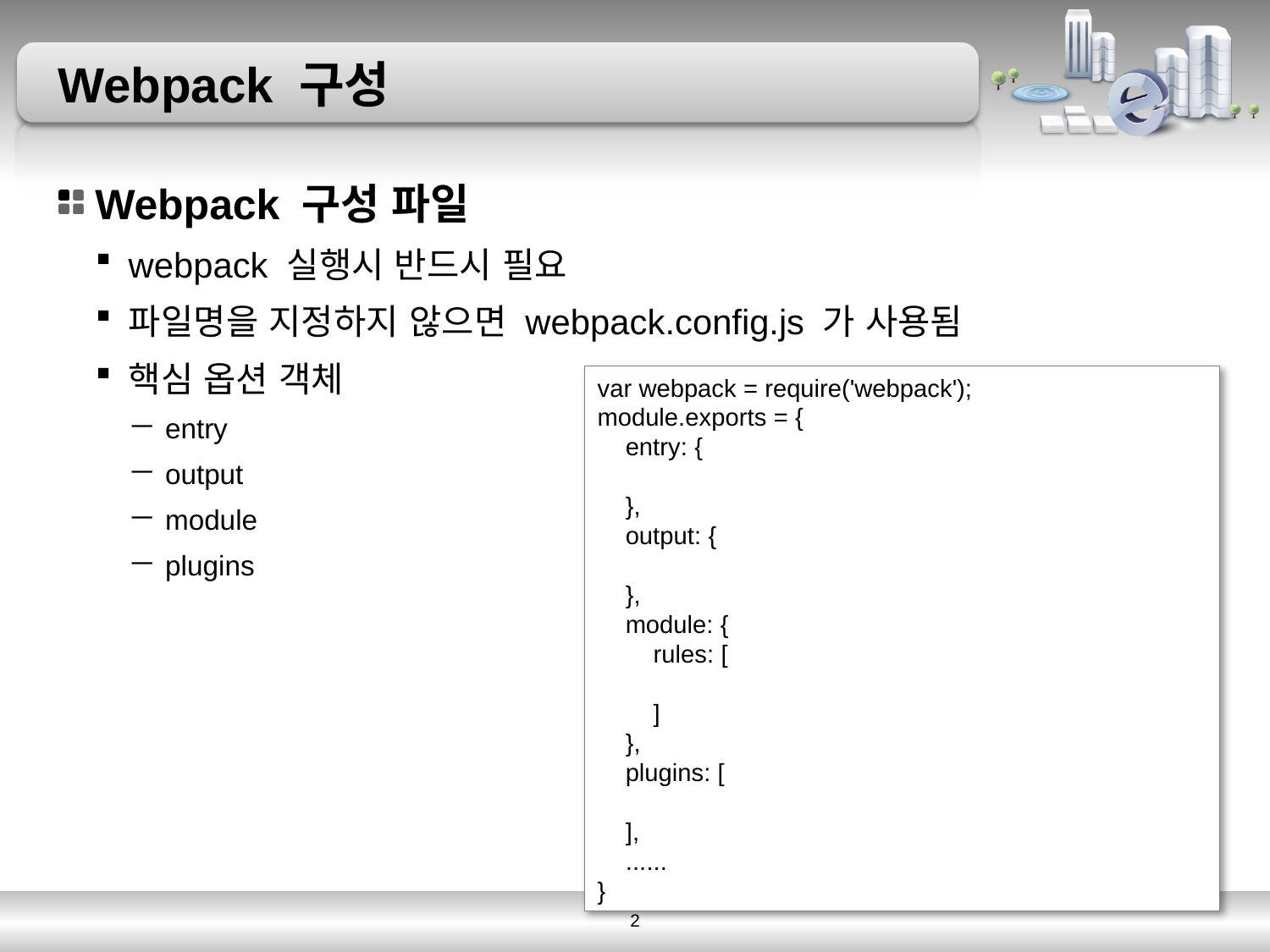

# Webpack 구성
Webpack 구성 파일
webpack 실행시 반드시 필요
파일명을 지정하지 않으면 webpack.config.js 가 사용됨
핵심 옵션 객체
entry
output
module
plugins

var webpack = require('webpack');
module.exports = {
    entry: {

    },
    output: {

    },
    module: {
        rules: [

        ]
    },
    plugins: [

    ],
    ......
}